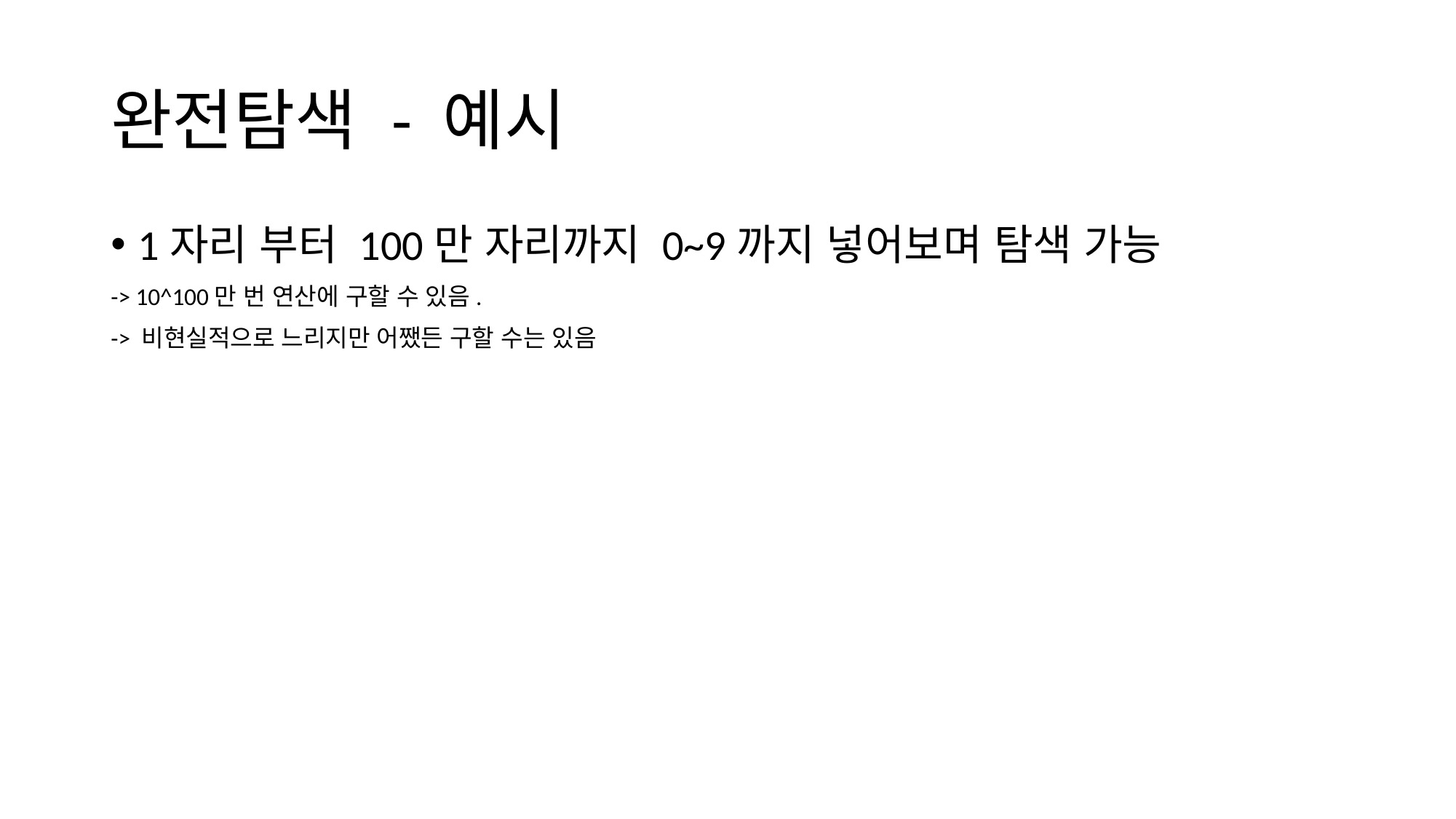

# 완전탐색 - 예시
1자리 부터 100만 자리까지 0~9까지 넣어보며 탐색 가능
-> 10^100만 번 연산에 구할 수 있음.
-> 비현실적으로 느리지만 어쨌든 구할 수는 있음